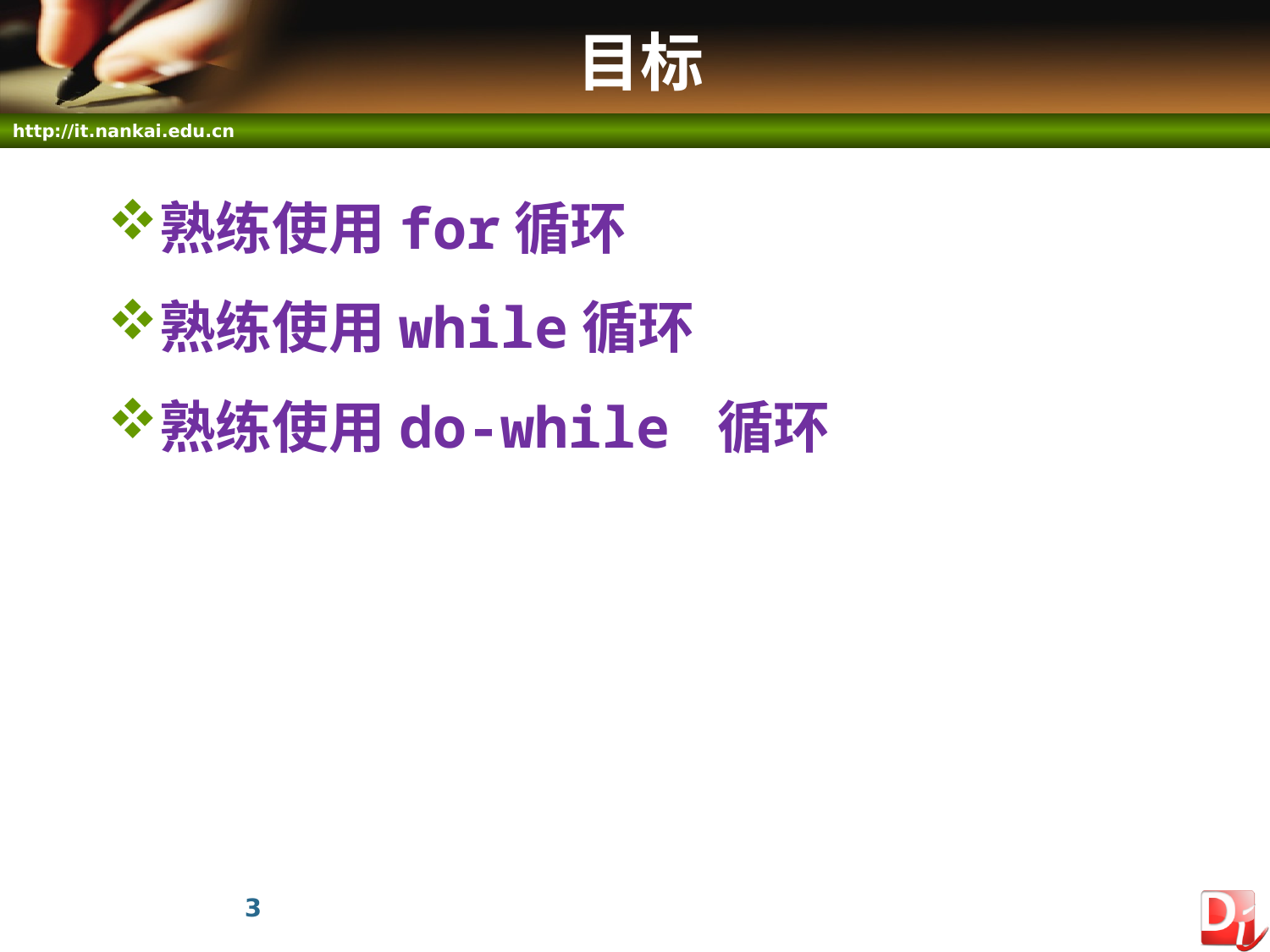

# 目标
熟练使用for循环
熟练使用while循环
熟练使用do-while 循环
3